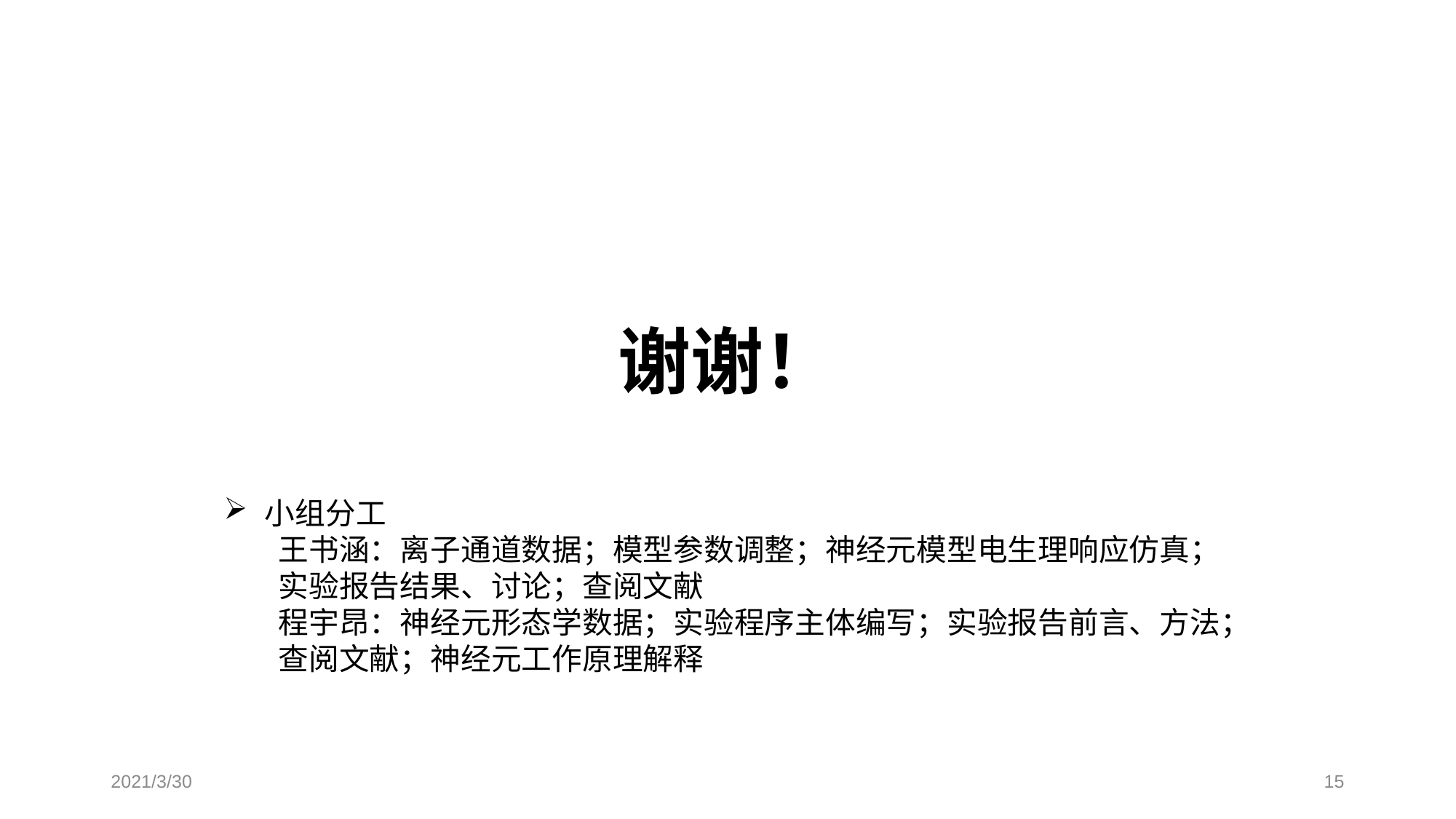

谢谢！
小组分工
王书涵：离子通道数据；模型参数调整；神经元模型电生理响应仿真；实验报告结果、讨论；查阅文献
程宇昂：神经元形态学数据；实验程序主体编写；实验报告前言、方法；查阅文献；神经元工作原理解释
2021/3/30
15